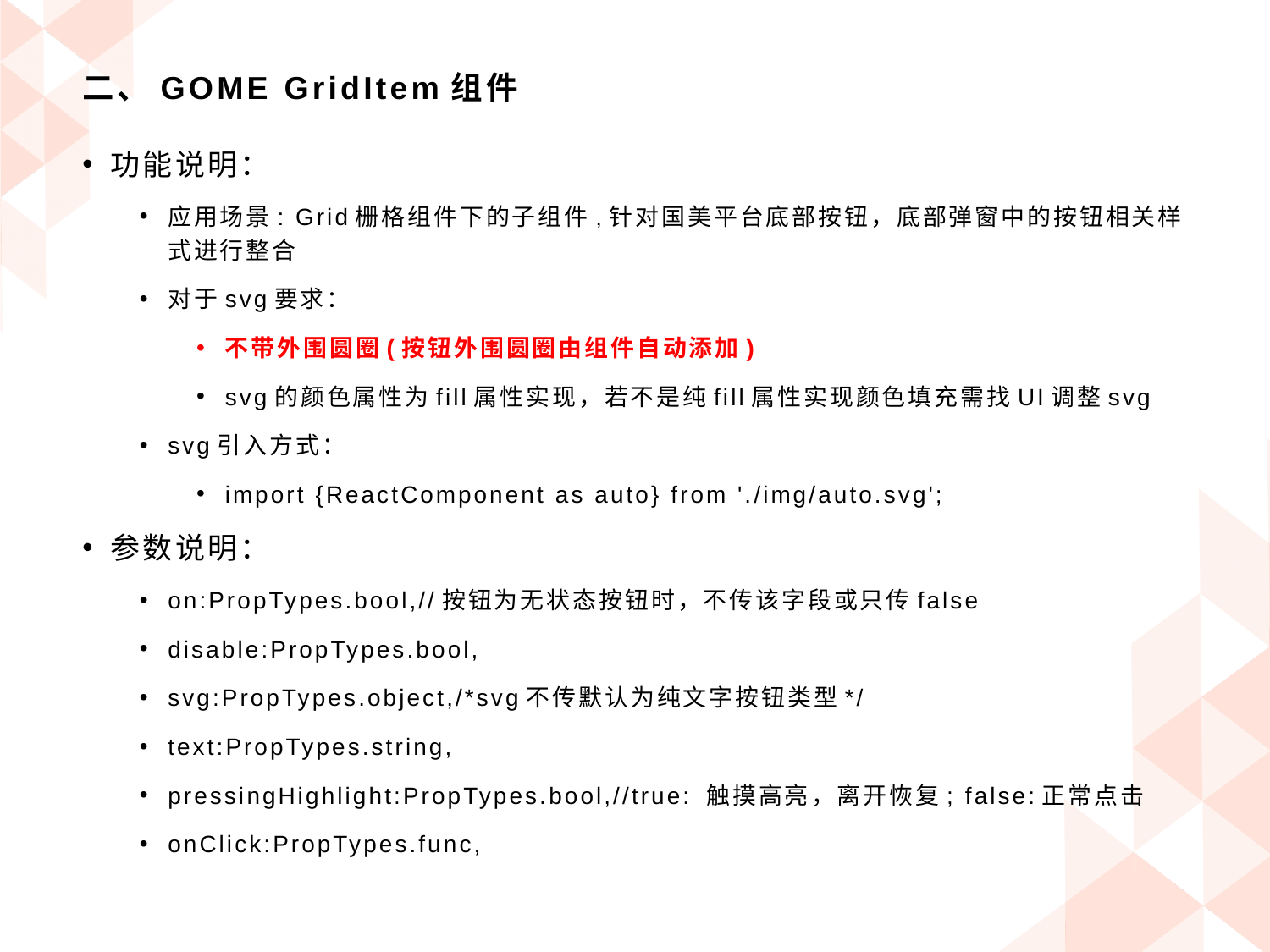

# 二、GOME GridItem组件
功能说明：
应用场景: Grid栅格组件下的子组件,针对国美平台底部按钮，底部弹窗中的按钮相关样式进行整合
对于svg要求：
不带外围圆圈(按钮外围圆圈由组件自动添加)
svg的颜色属性为fill属性实现，若不是纯fill属性实现颜色填充需找UI调整svg
svg引入方式：
import {ReactComponent as auto} from './img/auto.svg';
参数说明：
on:PropTypes.bool,//按钮为无状态按钮时，不传该字段或只传false
disable:PropTypes.bool,
svg:PropTypes.object,/*svg不传默认为纯文字按钮类型*/
text:PropTypes.string,
pressingHighlight:PropTypes.bool,//true: 触摸高亮，离开恢复; false:正常点击
onClick:PropTypes.func,